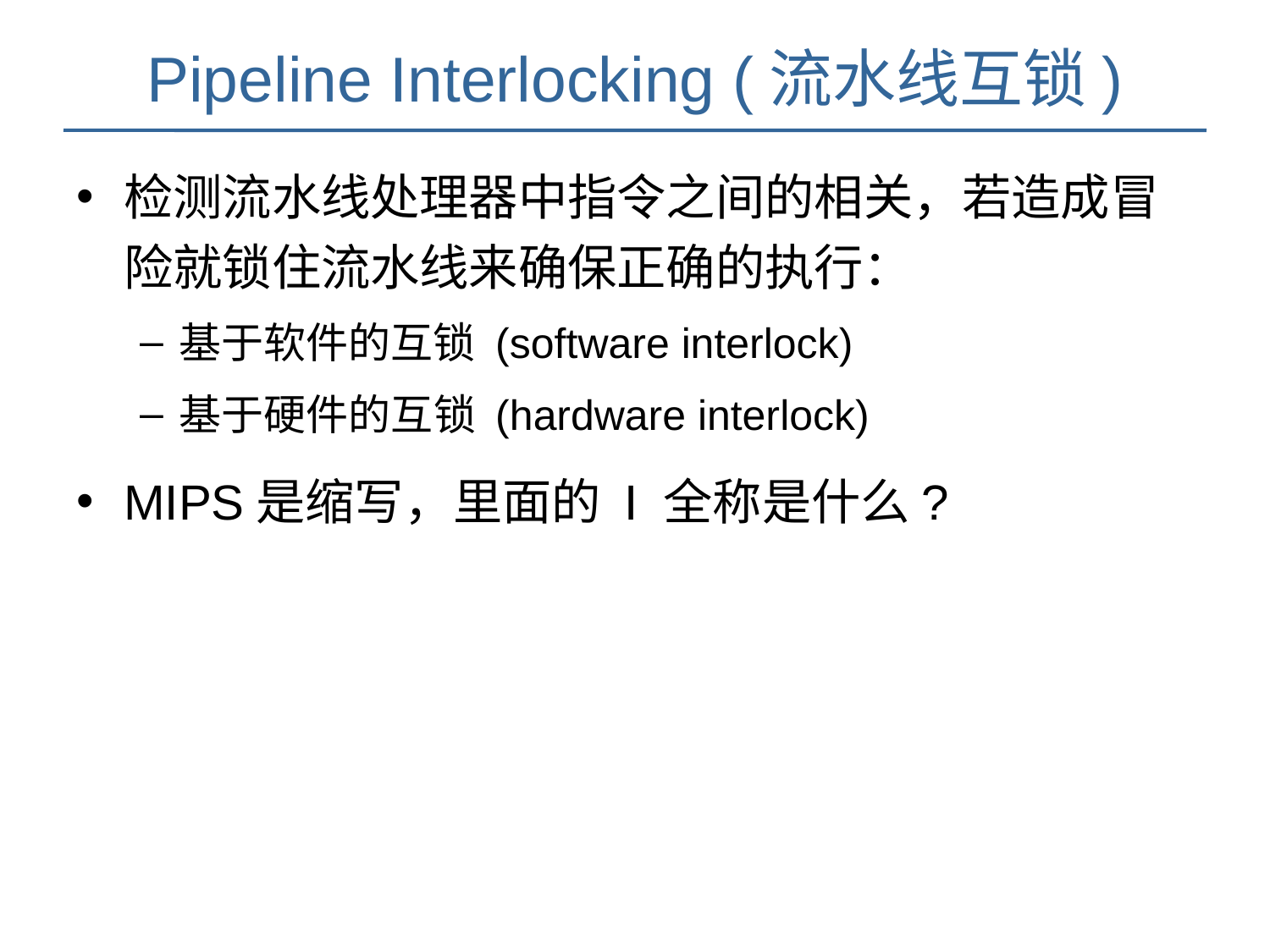

# Pipeline Interlocking (流水线互锁)
检测流水线处理器中指令之间的相关，若造成冒险就锁住流水线来确保正确的执行：
基于软件的互锁 (software interlock)
基于硬件的互锁 (hardware interlock)
MIPS是缩写，里面的 I 全称是什么?